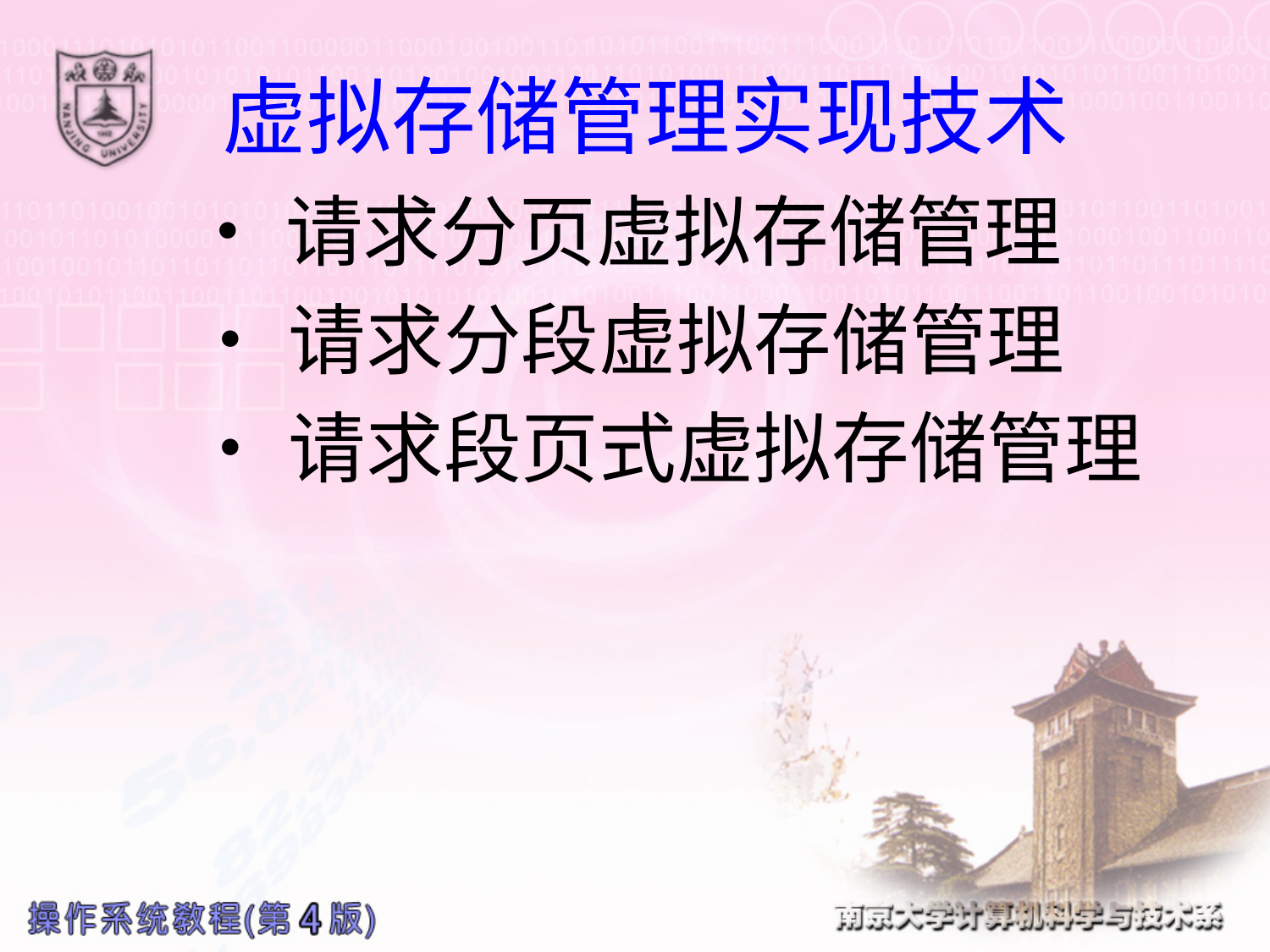

# 虚拟存储管理实现技术
  •请求分页虚拟存储管理
  •请求分段虚拟存储管理
  •请求段页式虚拟存储管理